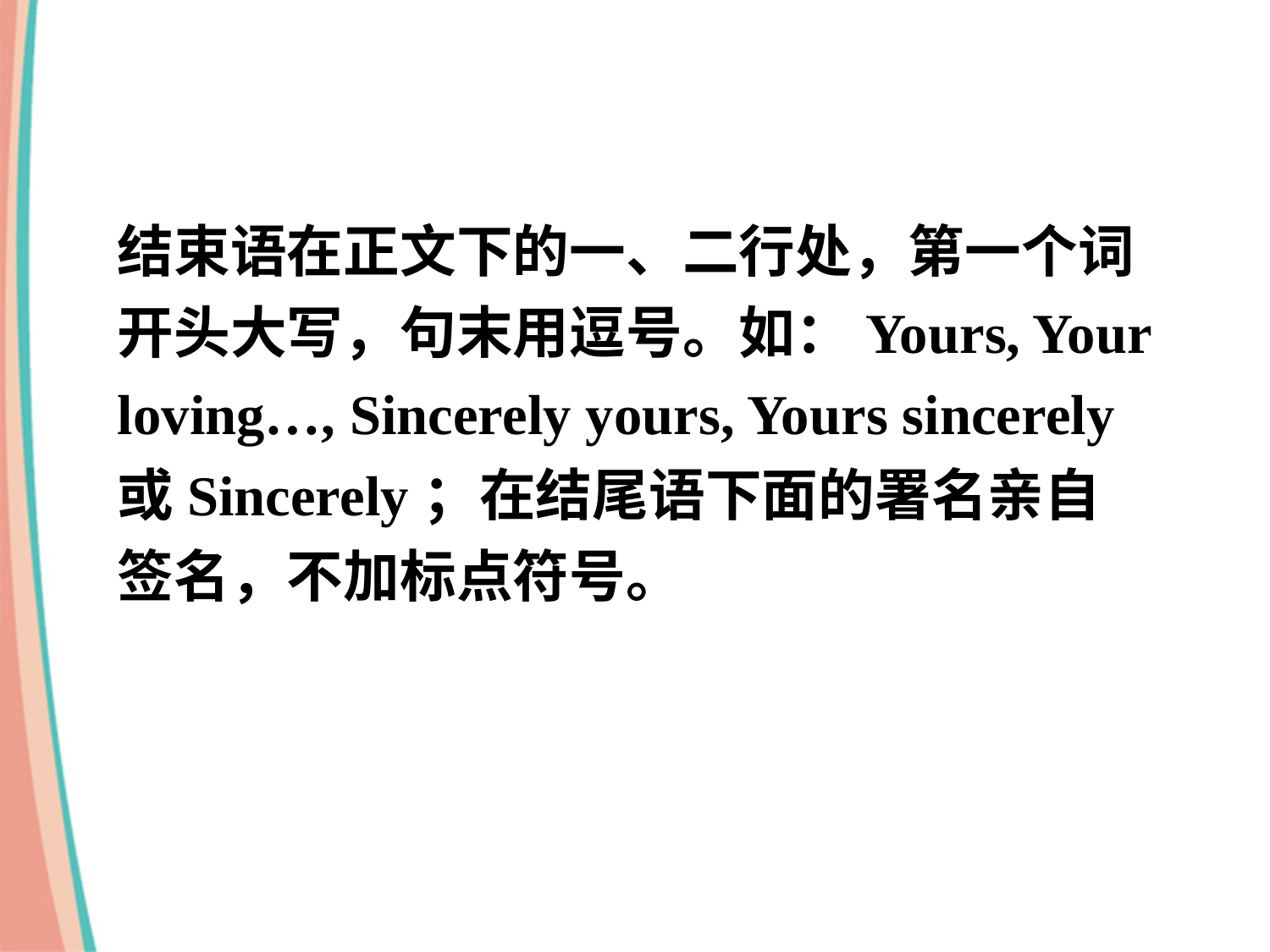

结束语在正文下的一、二行处，第一个词开头大写，句末用逗号。如：Yours, Your loving…, Sincerely yours, Yours sincerely或Sincerely；在结尾语下面的署名亲自签名，不加标点符号。